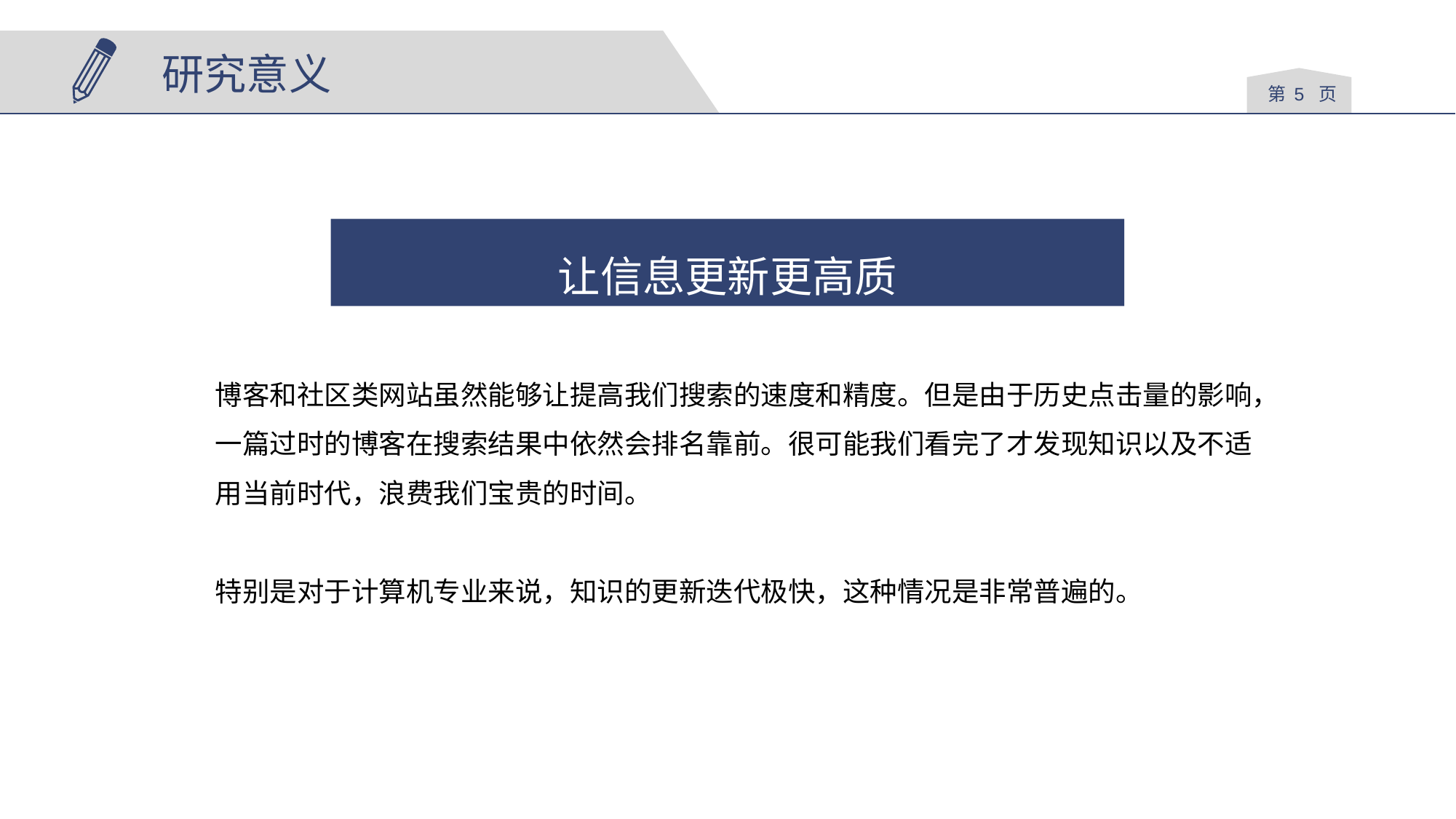

研究意义

第 5  页
让信息更新更高质
博客和社区类网站虽然能够让提高我们搜索的速度和精度。但是由于历史点击量的影响，
一篇过时的博客在搜索结果中依然会排名靠前。很可能我们看完了才发现知识以及不适用当前时代，浪费我们宝贵的时间。

特别是对于计算机专业来说，知识的更新迭代极快，这种情况是非常普遍的。